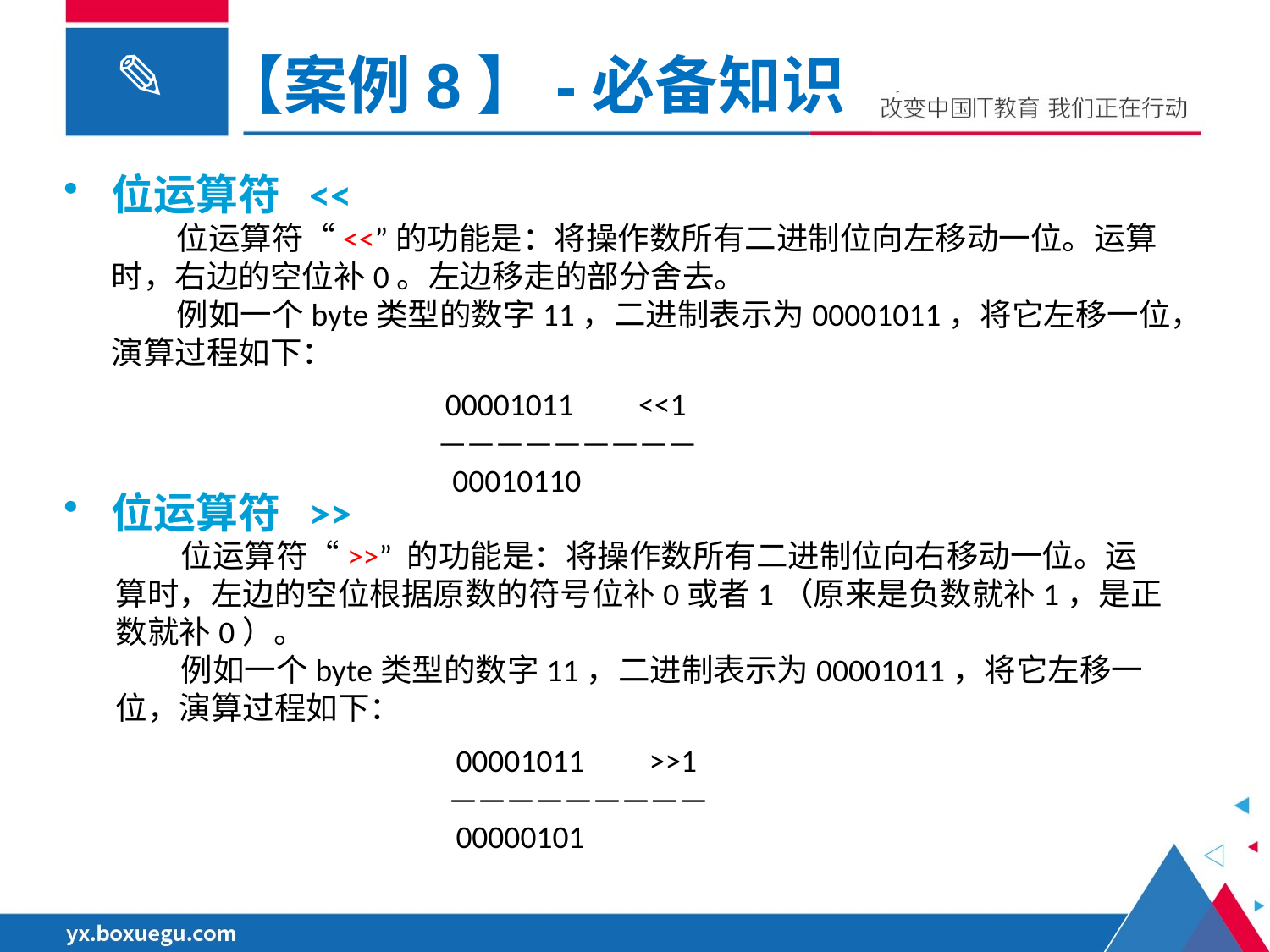

【案例8】-必备知识
位运算符  <<
位运算符“<<”的功能是：将操作数所有二进制位向左移动一位。运算时，右边的空位补0。左边移走的部分舍去。
例如一个byte类型的数字11，二进制表示为00001011，将它左移一位，演算过程如下：
 00001011         <<1
—————————
  00010110
位运算符  >>
位运算符“>>” 的功能是：将操作数所有二进制位向右移动一位。运算时，左边的空位根据原数的符号位补0或者1（原来是负数就补1，是正数就补0）。
例如一个byte类型的数字11，二进制表示为00001011，将它左移一位，演算过程如下：
 00001011         >>1
—————————
 00000101